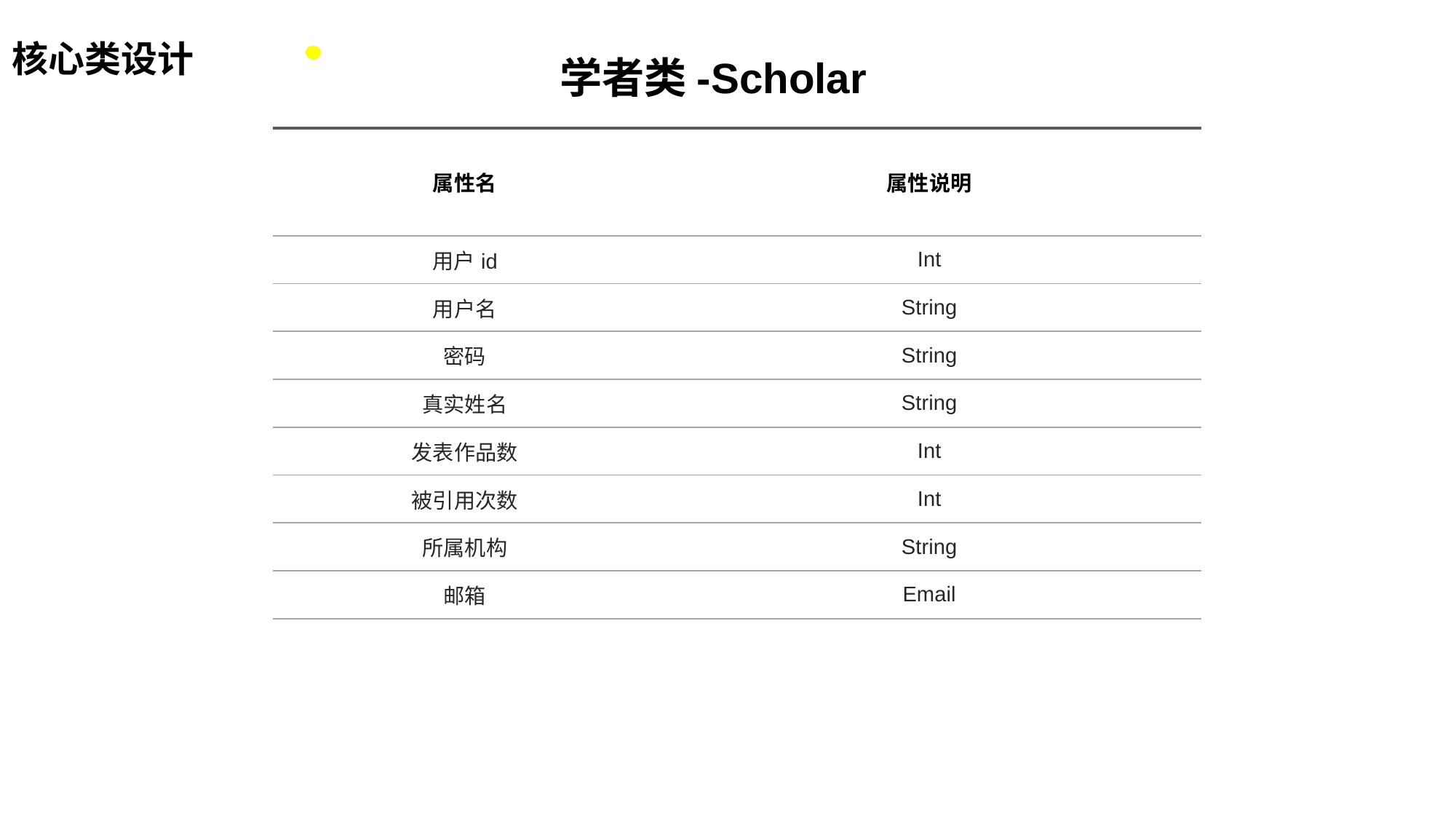

核心类设计

学者类-Scholar
| 属性名 | 属性说明 |
| --- | --- |
| 用户id | Int |
| 用户名 | String |
| 密码 | String |
| 真实姓名 | String |
| 发表作品数 | Int |
| 被引用次数 | Int |
| 所属机构 | String |
| 邮箱 | Email |